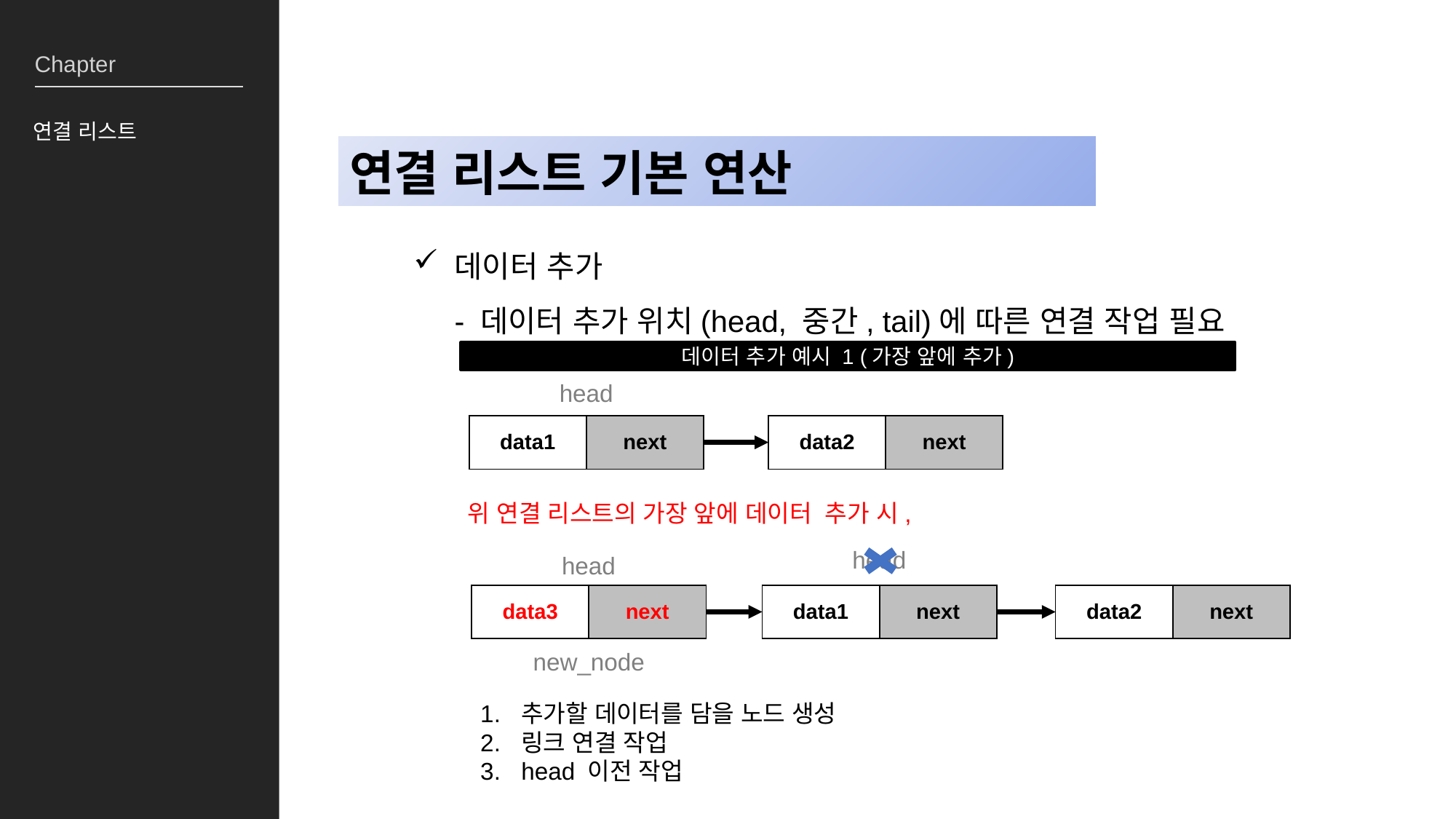

연결 리스트
연결 리스트 기본 연산
데이터 추가
- 데이터 추가 위치(head, 중간, tail)에 따른 연결 작업 필요
데이터 추가 예시 1 (가장 앞에 추가)
head
| data1 | next |
| --- | --- |
| data2 | next |
| --- | --- |
위 연결 리스트의 가장 앞에 데이터  추가 시,
head

head
| data3 | next |
| --- | --- |
| data1 | next |
| --- | --- |
| data2 | next |
| --- | --- |
new_node
추가할 데이터를 담을 노드 생성
링크 연결 작업
head 이전 작업